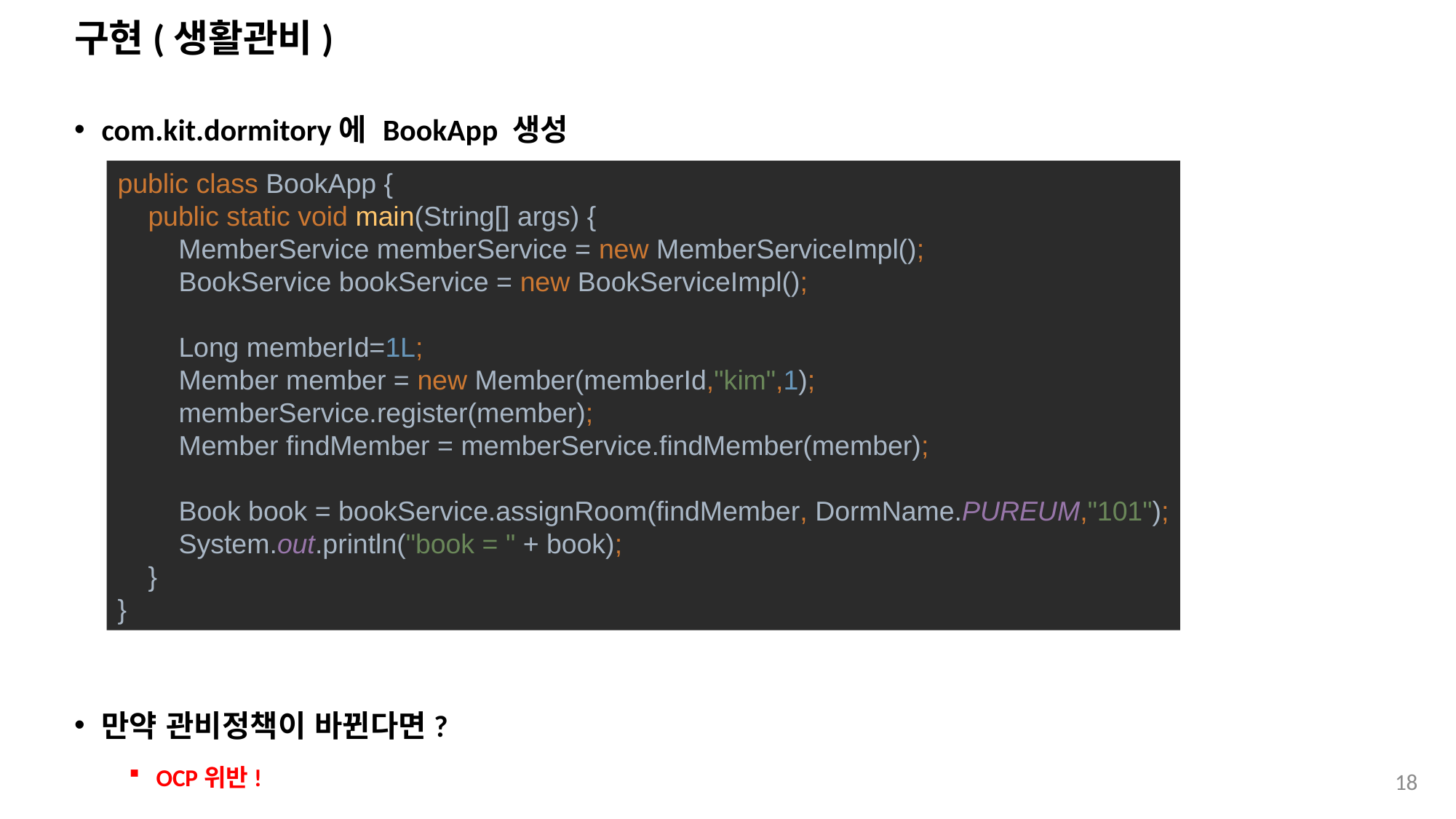

# 구현(생활관비)
com.kit.dormitory에 BookApp 생성

만약 관비정책이 바뀐다면?
OCP위반!

public class BookApp {
    public static void main(String[] args) {
        MemberService memberService = new MemberServiceImpl();
        BookService bookService = new BookServiceImpl();
        Long memberId=1L;
        Member member = new Member(memberId,"kim",1);
        memberService.register(member);
        Member findMember = memberService.findMember(member);
        Book book = bookService.assignRoom(findMember, DormName.PUREUM,"101");
        System.out.println("book = " + book);
    }
}
18